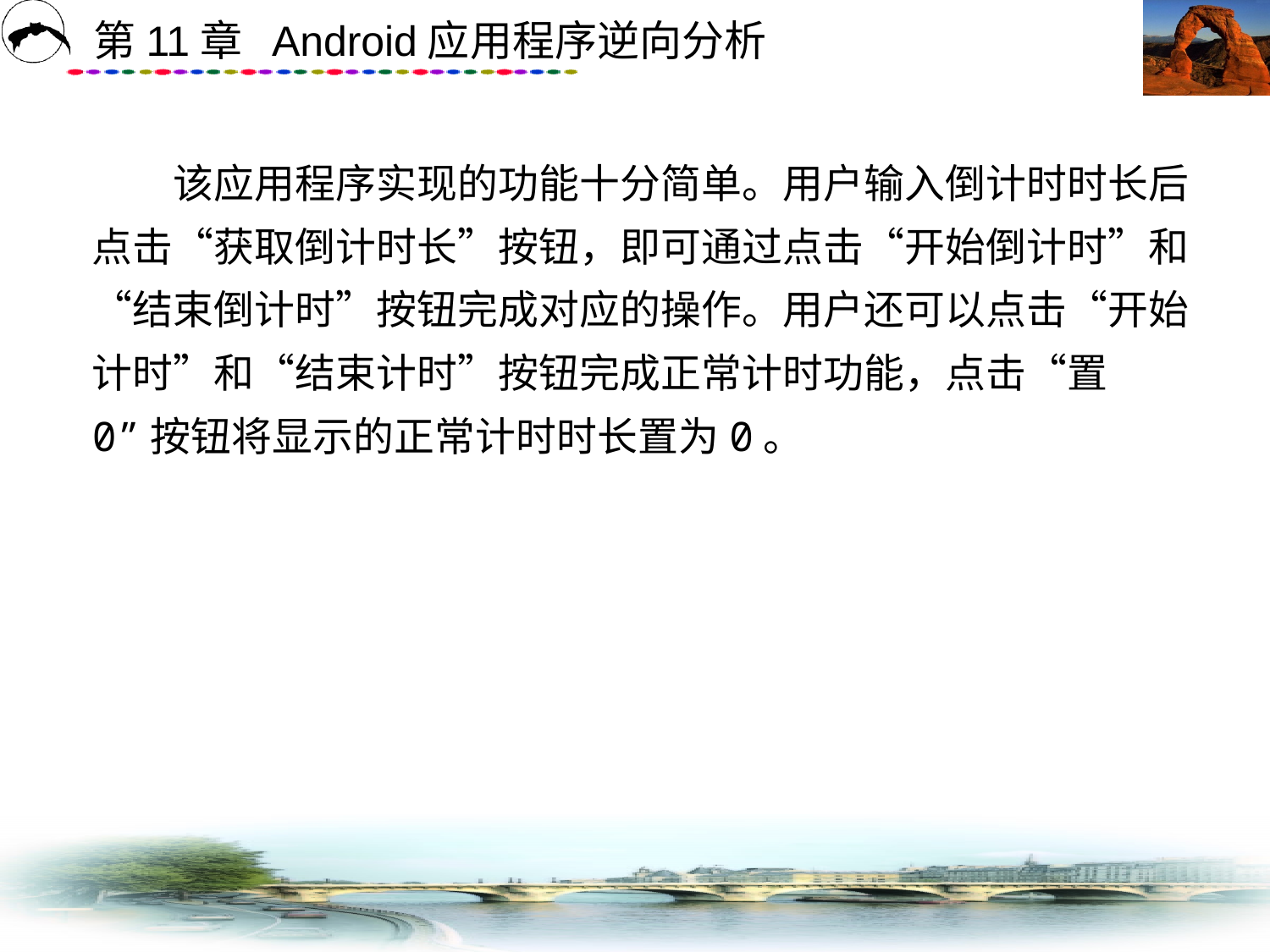

# 该应用程序实现的功能十分简单。用户输入倒计时时长后点击“获取倒计时长”按钮，即可通过点击“开始倒计时”和“结束倒计时”按钮完成对应的操作。用户还可以点击“开始计时”和“结束计时”按钮完成正常计时功能，点击“置0”按钮将显示的正常计时时长置为0。